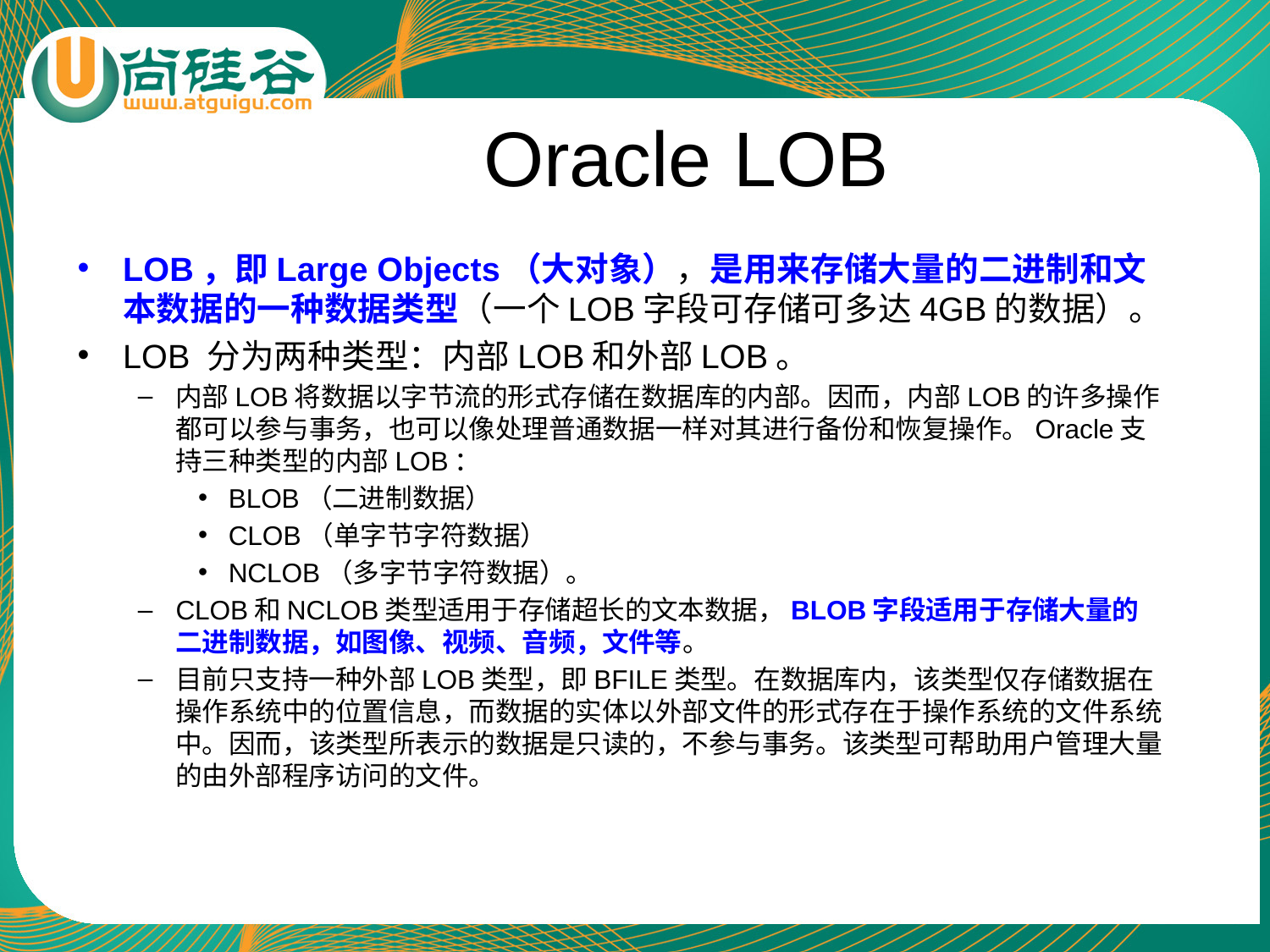

# Oracle LOB
LOB，即Large Objects（大对象），是用来存储大量的二进制和文本数据的一种数据类型（一个LOB字段可存储可多达4GB的数据）。
LOB 分为两种类型：内部LOB和外部LOB。
内部LOB将数据以字节流的形式存储在数据库的内部。因而，内部LOB的许多操作都可以参与事务，也可以像处理普通数据一样对其进行备份和恢复操作。Oracle支持三种类型的内部LOB：
BLOB（二进制数据）
CLOB（单字节字符数据）
NCLOB（多字节字符数据）。
CLOB和NCLOB类型适用于存储超长的文本数据，BLOB字段适用于存储大量的二进制数据，如图像、视频、音频，文件等。
目前只支持一种外部LOB类型，即BFILE类型。在数据库内，该类型仅存储数据在操作系统中的位置信息，而数据的实体以外部文件的形式存在于操作系统的文件系统中。因而，该类型所表示的数据是只读的，不参与事务。该类型可帮助用户管理大量的由外部程序访问的文件。